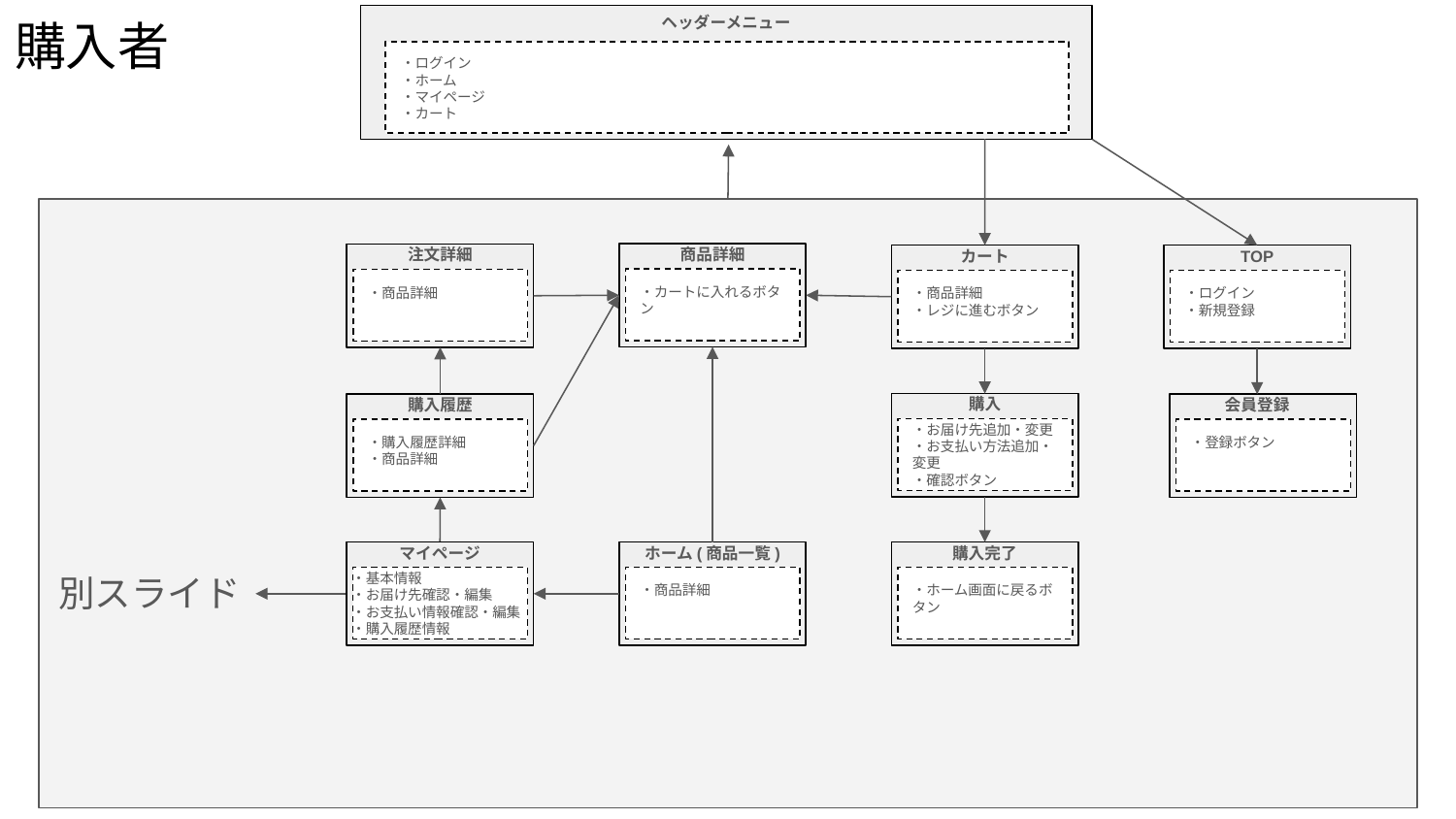

# 購入者

ヘッダーメニュー
・ログイン
・ホーム
・マイページ
・カート

商品詳細

・カートに入れるボタン

注文詳細

・商品詳細

カート

・商品詳細
・レジに進むボタン

TOP

・ログイン
・新規登録

購入

・お届け先追加・変更
・お支払い方法追加・変更
・確認ボタン

購入履歴

・購入履歴詳細
・商品詳細
会員登録

・登録ボタン

マイページ
・基本情報
・お届け先確認・編集
・お支払い情報確認・編集
・購入履歴情報

ホーム(商品一覧)

・商品詳細

購入完了

・ホーム画面に戻るボタン
別スライド